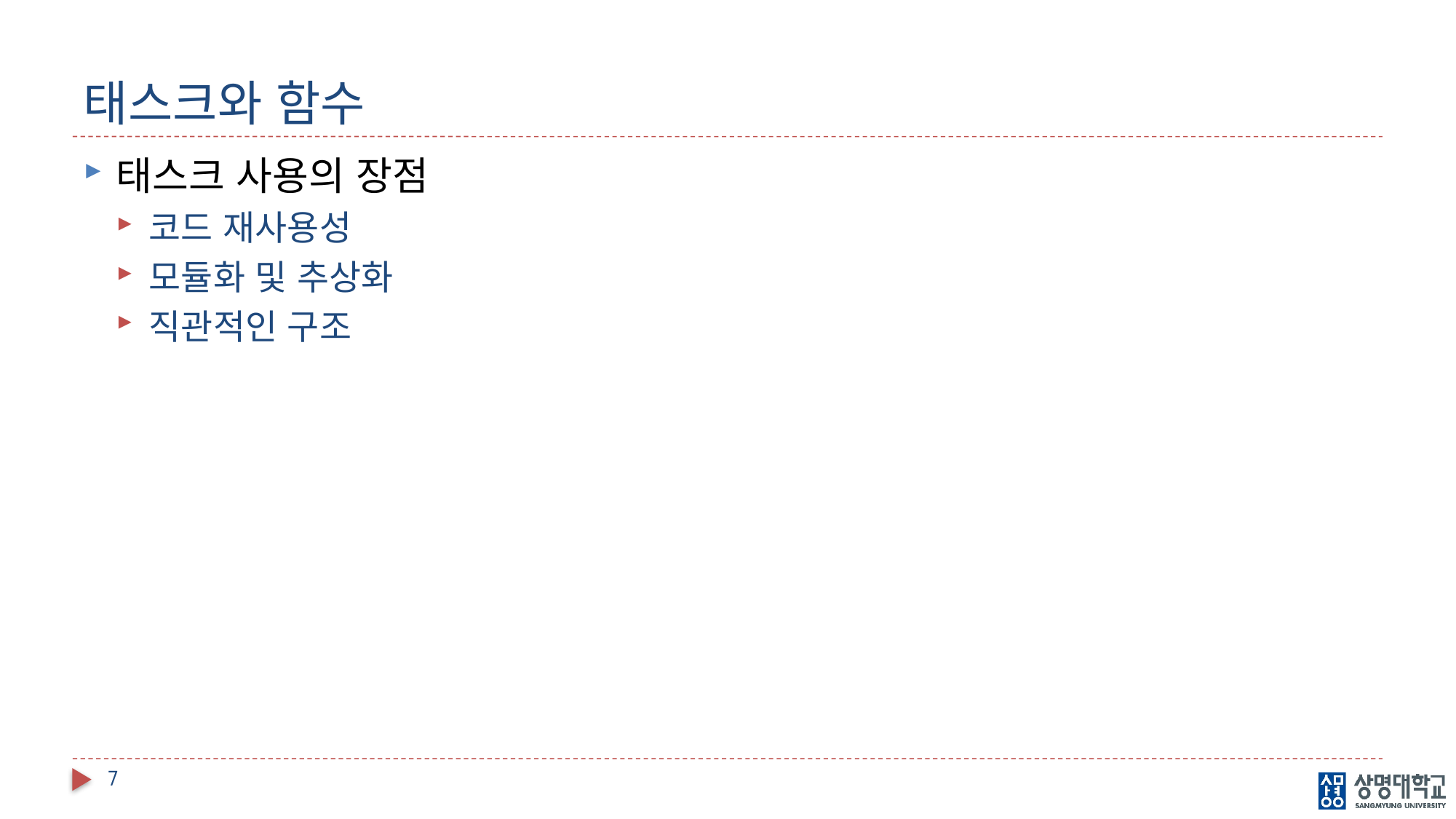

# 태스크와 함수
태스크 사용의 장점
코드 재사용성
모듈화 및 추상화
직관적인 구조

7